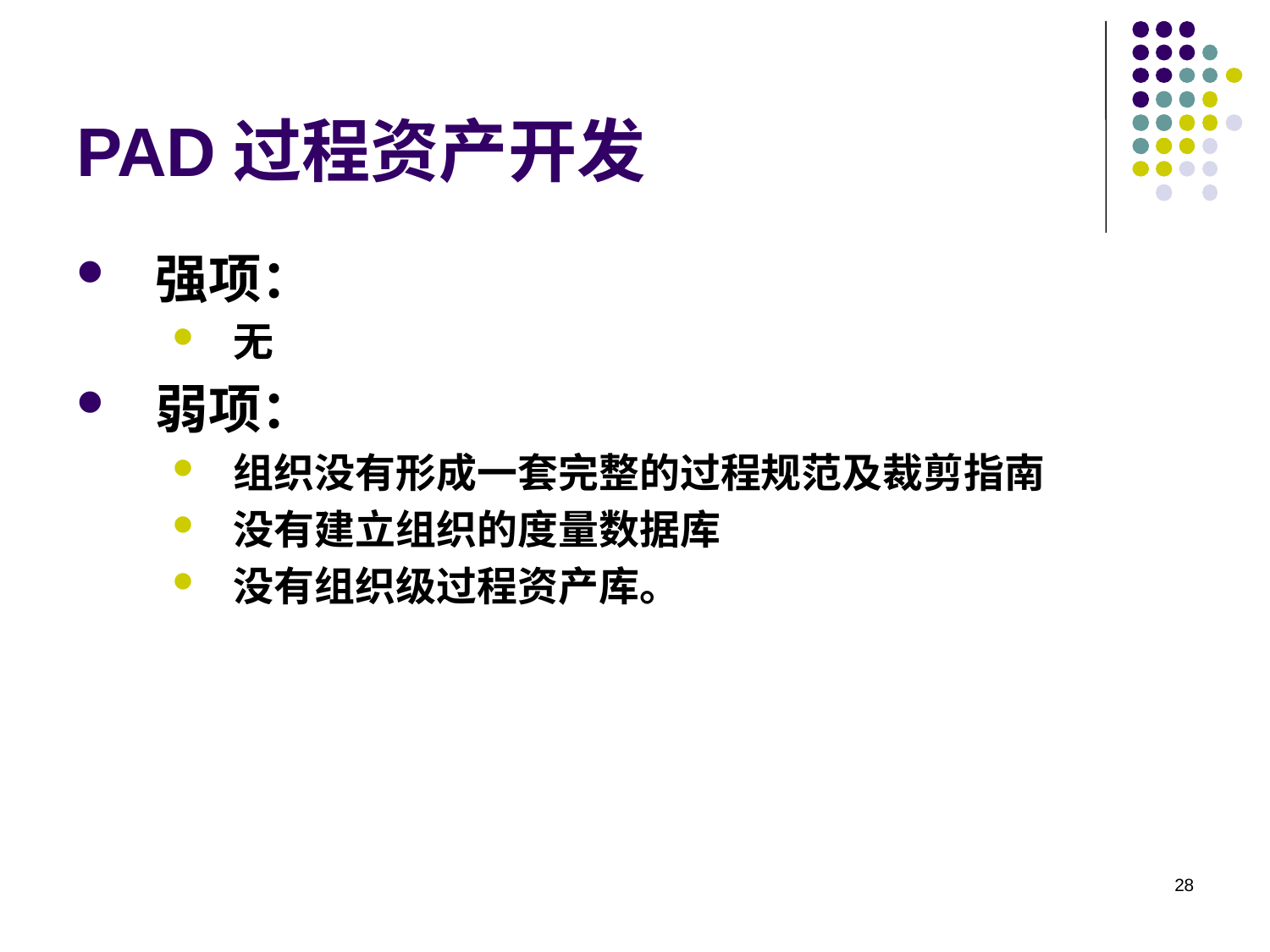

PAD过程资产开发
强项：
无
弱项：
组织没有形成一套完整的过程规范及裁剪指南
没有建立组织的度量数据库
没有组织级过程资产库。
28